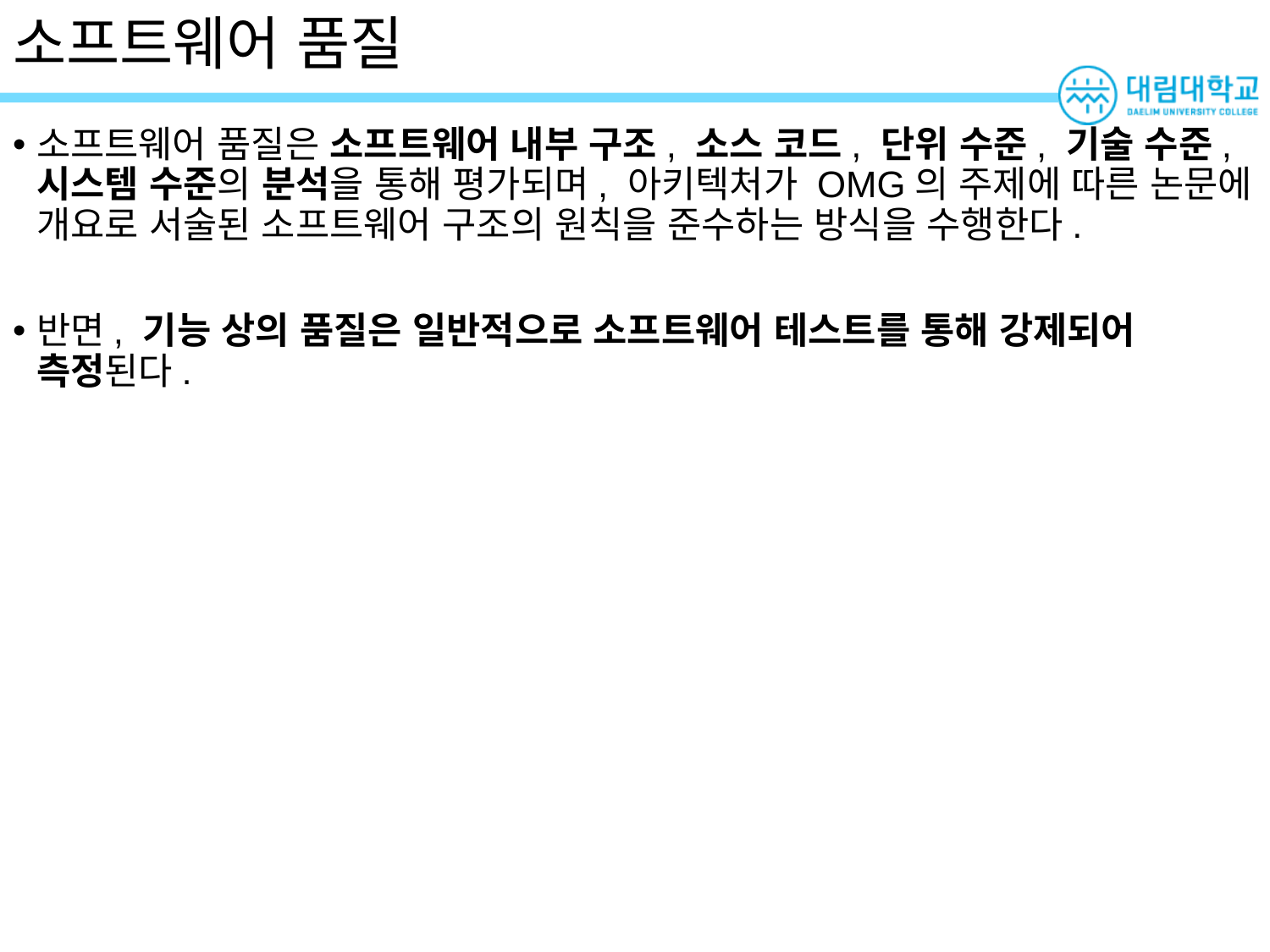

# 소프트웨어 품질
소프트웨어 품질은 소프트웨어 내부 구조, 소스 코드, 단위 수준, 기술 수준, 시스템 수준의 분석을 통해 평가되며, 아키텍처가 OMG의 주제에 따른 논문에 개요로 서술된 소프트웨어 구조의 원칙을 준수하는 방식을 수행한다.

반면, 기능 상의 품질은 일반적으로 소프트웨어 테스트를 통해 강제되어 측정된다.